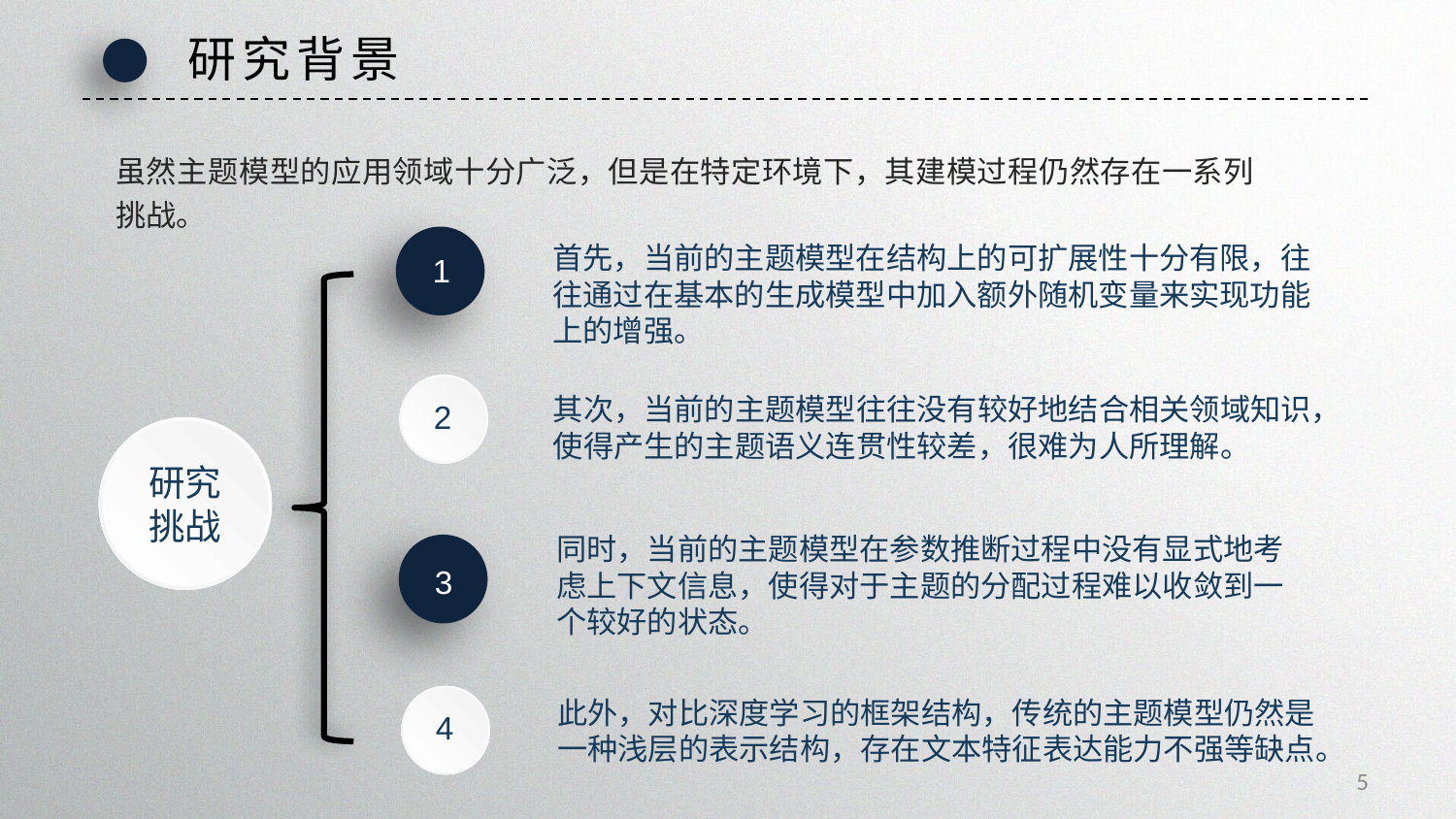

研究背景

虽然主题模型的应用领域十分广泛，但是在特定环境下，其建模过程仍然存在一系列挑战。

首先，当前的主题模型在结构上的可扩展性十分有限，往往通过在基本的生成模型中加入额外随机变量来实现功能上的增强。
1

其次，当前的主题模型往往没有较好地结合相关领域知识，使得产生的主题语义连贯性较差，很难为人所理解。
2

研究挑战
同时，当前的主题模型在参数推断过程中没有显式地考虑上下文信息，使得对于主题的分配过程难以收敛到一个较好的状态。

3

此外，对比深度学习的框架结构，传统的主题模型仍然是一种浅层的表示结构，存在文本特征表达能力不强等缺点。
4
5